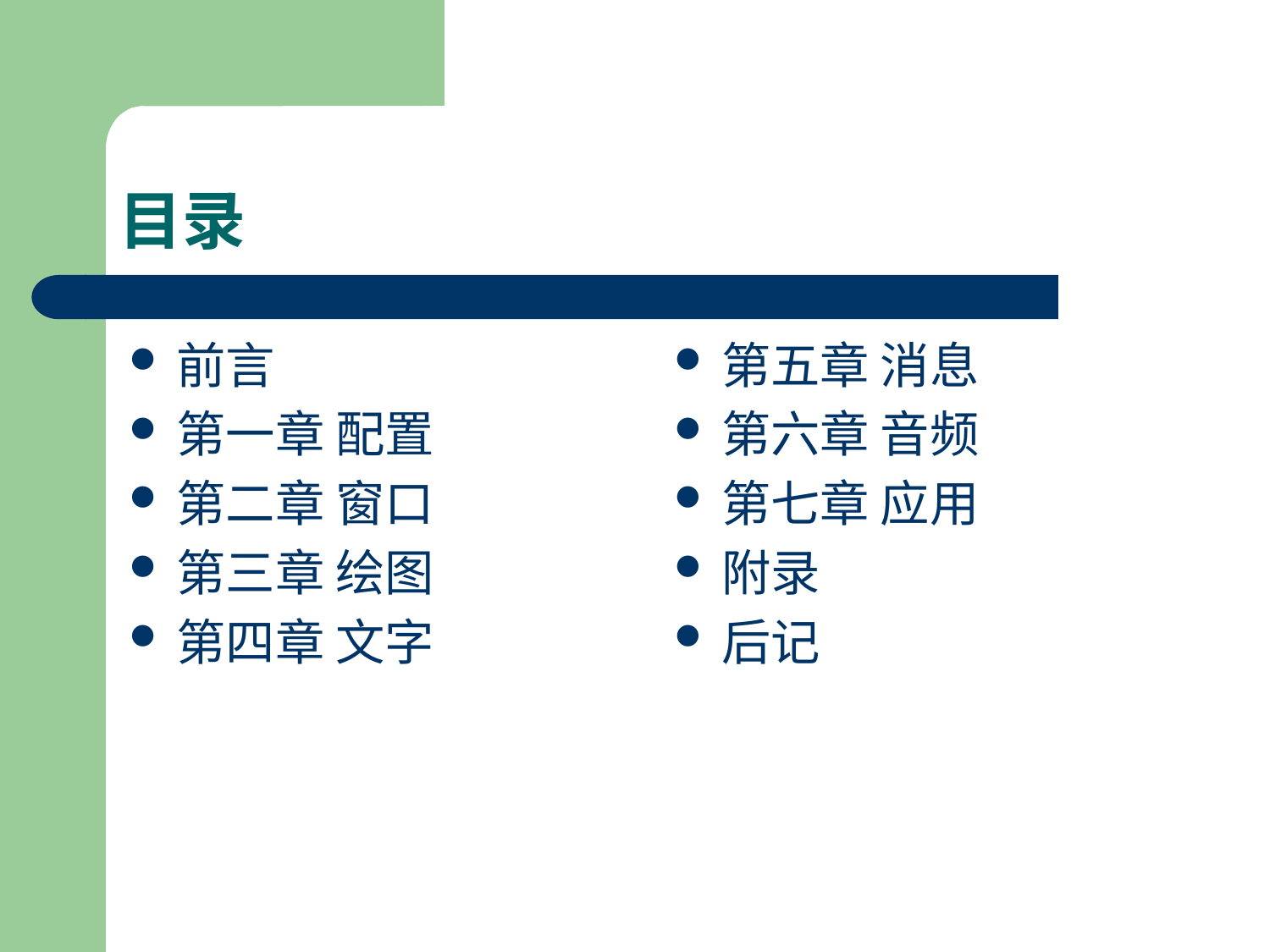

# 目录
前言
第一章 配置
第二章 窗口
第三章 绘图
第四章 文字
第五章 消息
第六章 音频
第七章 应用
附录
后记